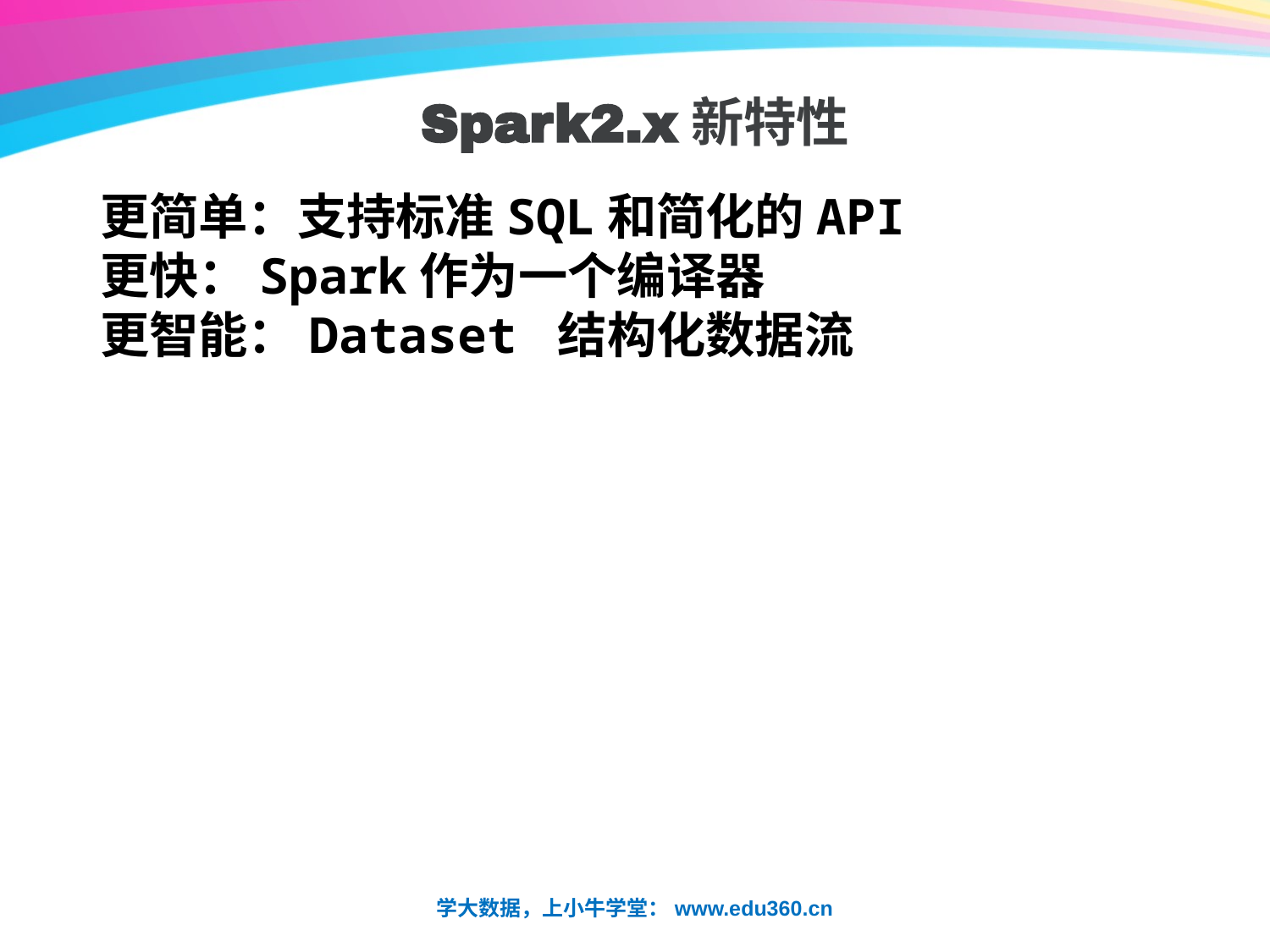

# Spark2.x新特性
更简单：支持标准SQL和简化的API
更快：Spark作为一个编译器
更智能：Dataset 结构化数据流

学大数据，上小牛学堂：www.edu360.cn